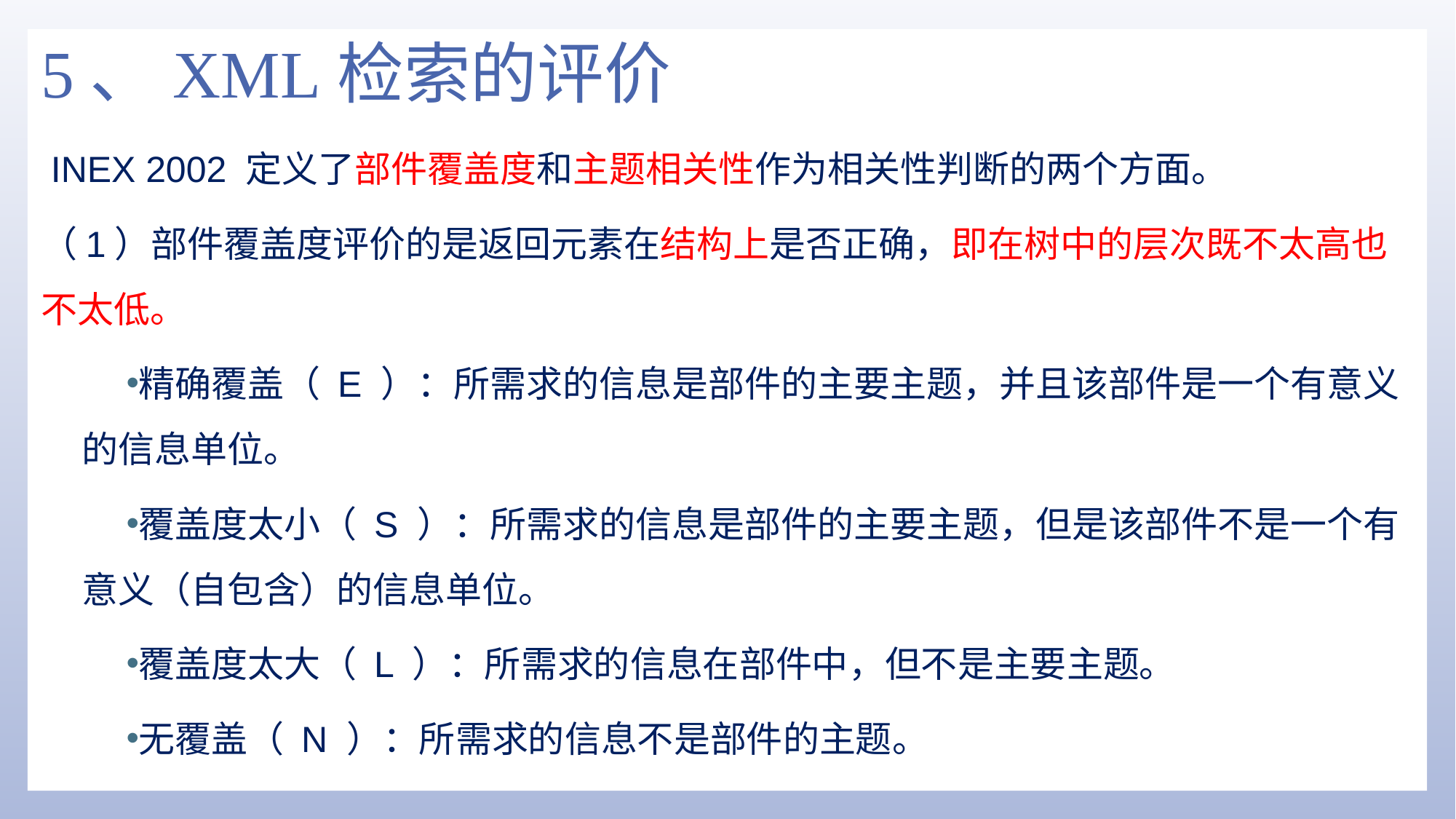

# 5、XML检索的评价
 INEX 2002 定义了部件覆盖度和主题相关性作为相关性判断的两个方面。
（1）部件覆盖度评价的是返回元素在结构上是否正确，即在树中的层次既不太高也不太低。
精确覆盖（ E ）：所需求的信息是部件的主要主题，并且该部件是一个有意义的信息单位。
覆盖度太小（ S ）：所需求的信息是部件的主要主题，但是该部件不是一个有意义（自包含）的信息单位。
覆盖度太大（ L ）：所需求的信息在部件中，但不是主要主题。
无覆盖（ N ）：所需求的信息不是部件的主题。